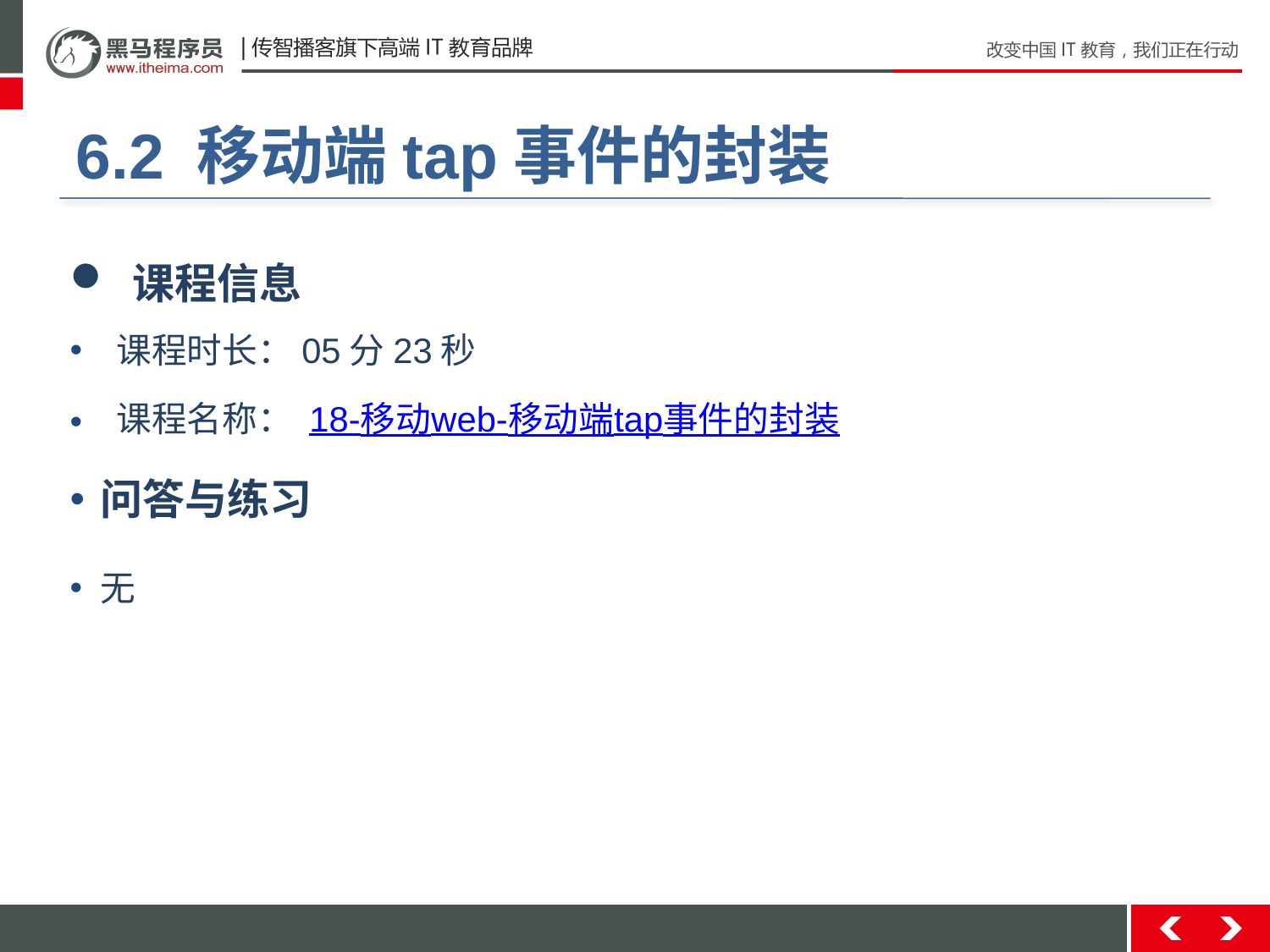

#
6.2 移动端tap事件的封装
 课程信息
 课程时长：05分23秒
 课程名称： 18-移动web-移动端tap事件的封装
问答与练习
无